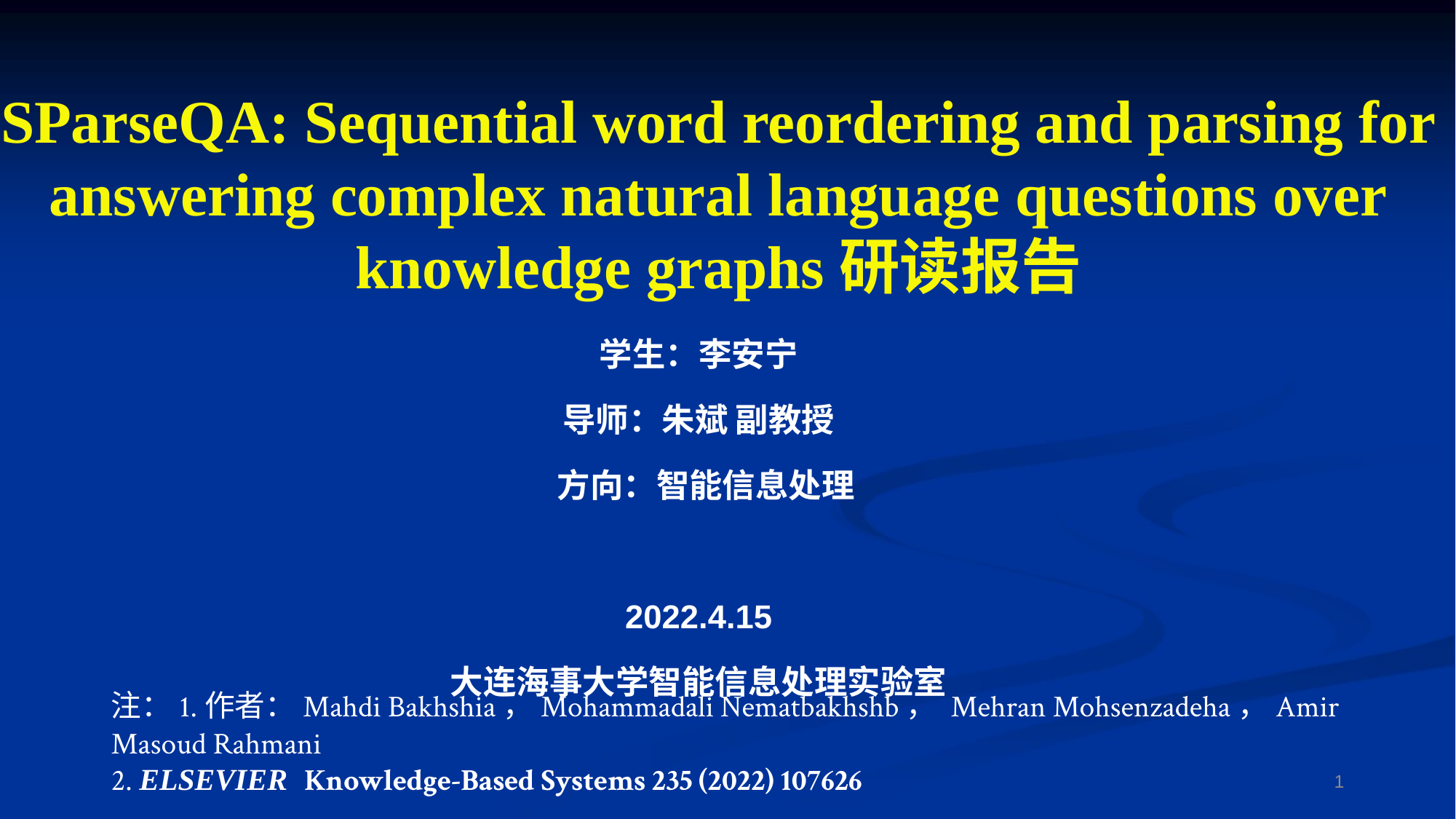

SParseQA: Sequential word reordering and parsing for answering complex natural language questions over knowledge graphs研读报告
学生：李安宁
导师：朱斌 副教授
 方向：智能信息处理

2022.4.15
大连海事大学智能信息处理实验室
注：1.作者：Mahdi Bakhshia，Mohammadali Nematbakhshb， Mehran Mohsenzadeha，Amir Masoud Rahmani
2. ELSEVIER   Knowledge-Based Systems 235 (2022) 107626
1